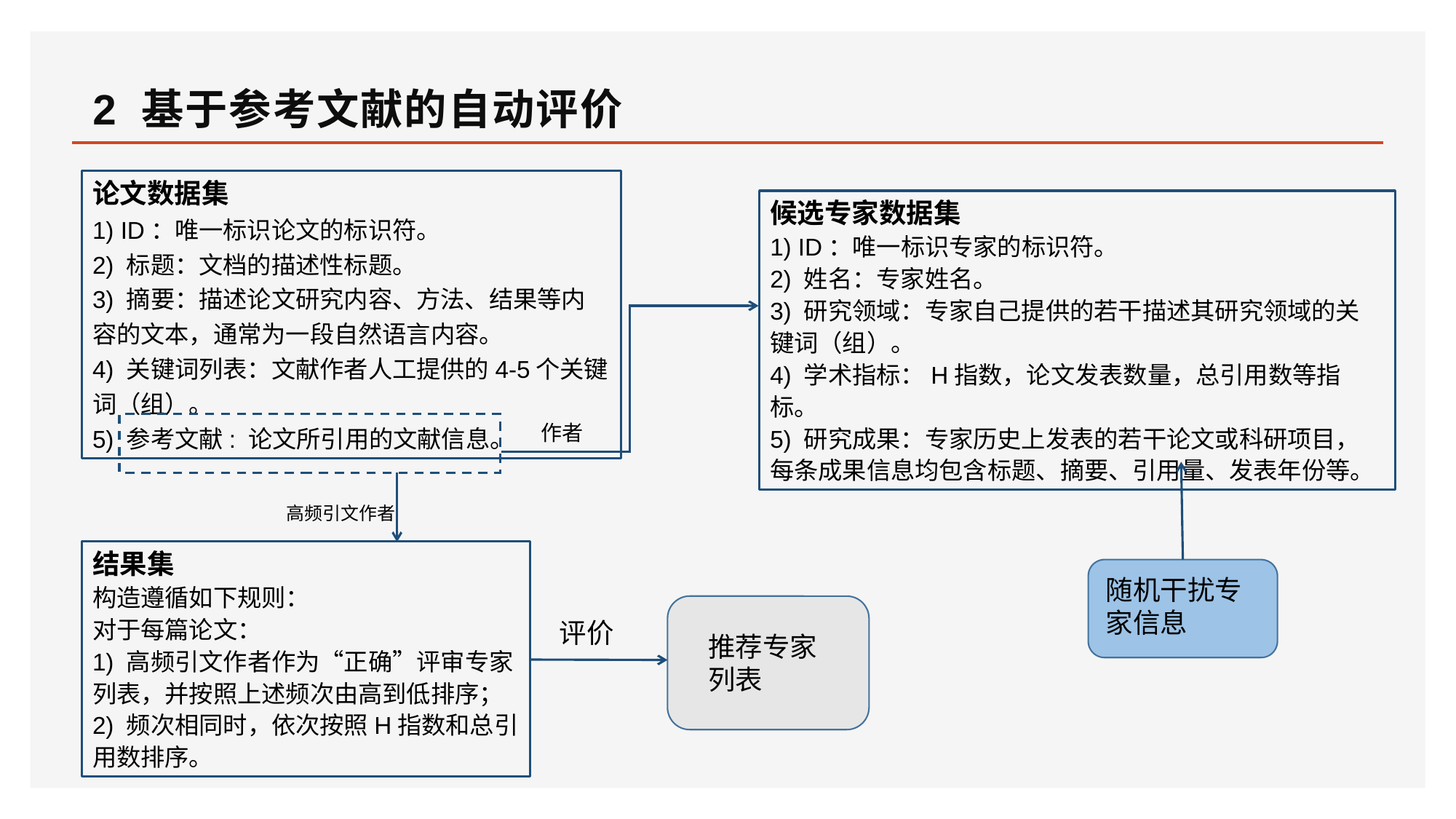

2 基于参考文献的自动评价
论文数据集
1) ID：唯一标识论文的标识符。
2) 标题：文档的描述性标题。
3) 摘要：描述论文研究内容、方法、结果等内容的文本，通常为一段自然语言内容。
4) 关键词列表：文献作者人工提供的4-5个关键词（组）。
5) 参考文献: 论文所引用的文献信息。
候选专家数据集
1) ID：唯一标识专家的标识符。
2) 姓名：专家姓名。
3) 研究领域：专家自己提供的若干描述其研究领域的关键词（组）。
4) 学术指标：H指数，论文发表数量，总引用数等指标。
5) 研究成果：专家历史上发表的若干论文或科研项目，每条成果信息均包含标题、摘要、引用量、发表年份等。
作者

高频引文作者
结果集
构造遵循如下规则：
对于每篇论文：
1) 高频引文作者作为“正确”评审专家列表，并按照上述频次由高到低排序；
2) 频次相同时，依次按照H指数和总引用数排序。

随机干扰专家信息

评价
推荐专家列表